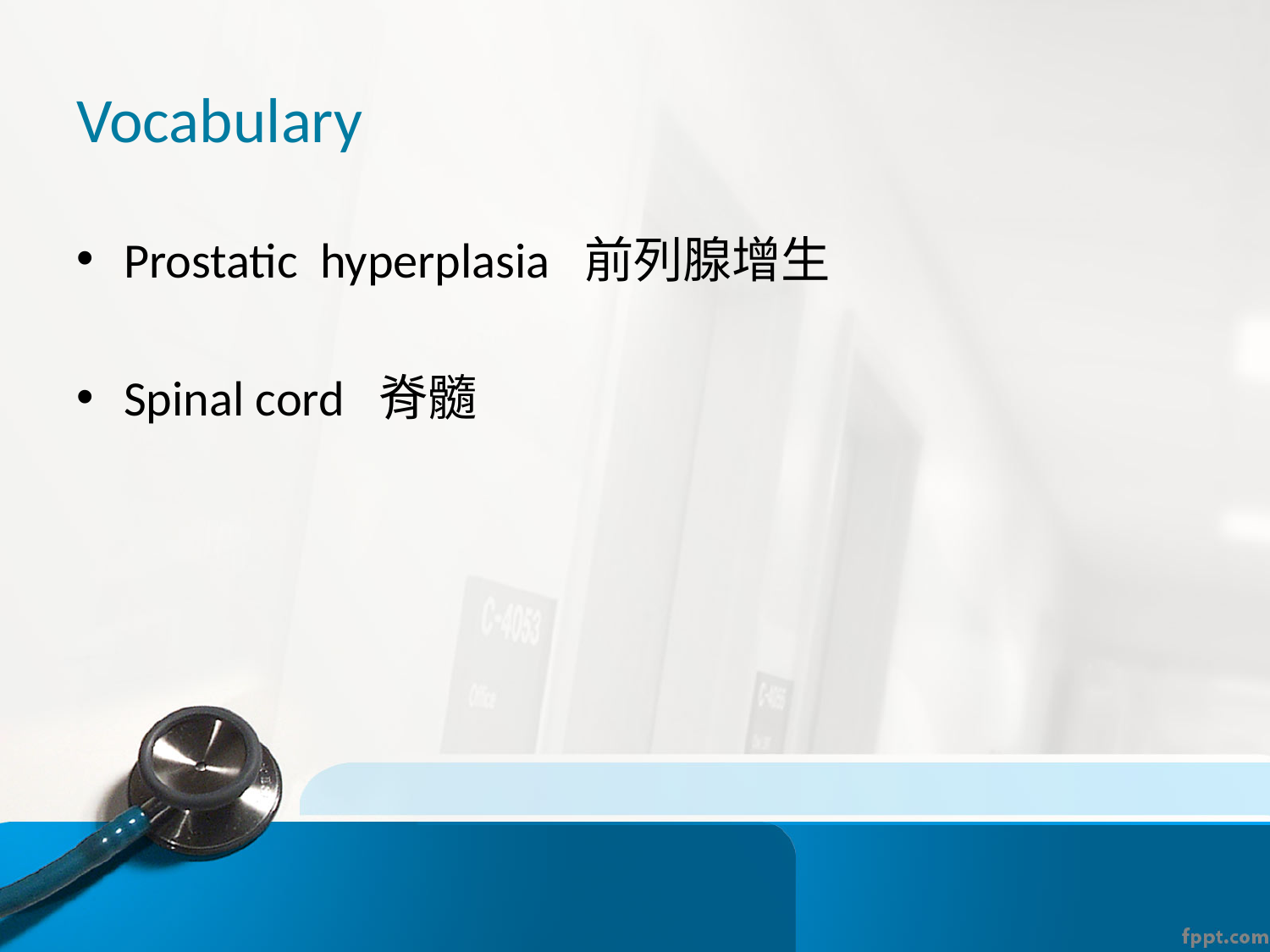

# Vocabulary
Prostatic  hyperplasia  前列腺增生

Spinal cord  脊髓